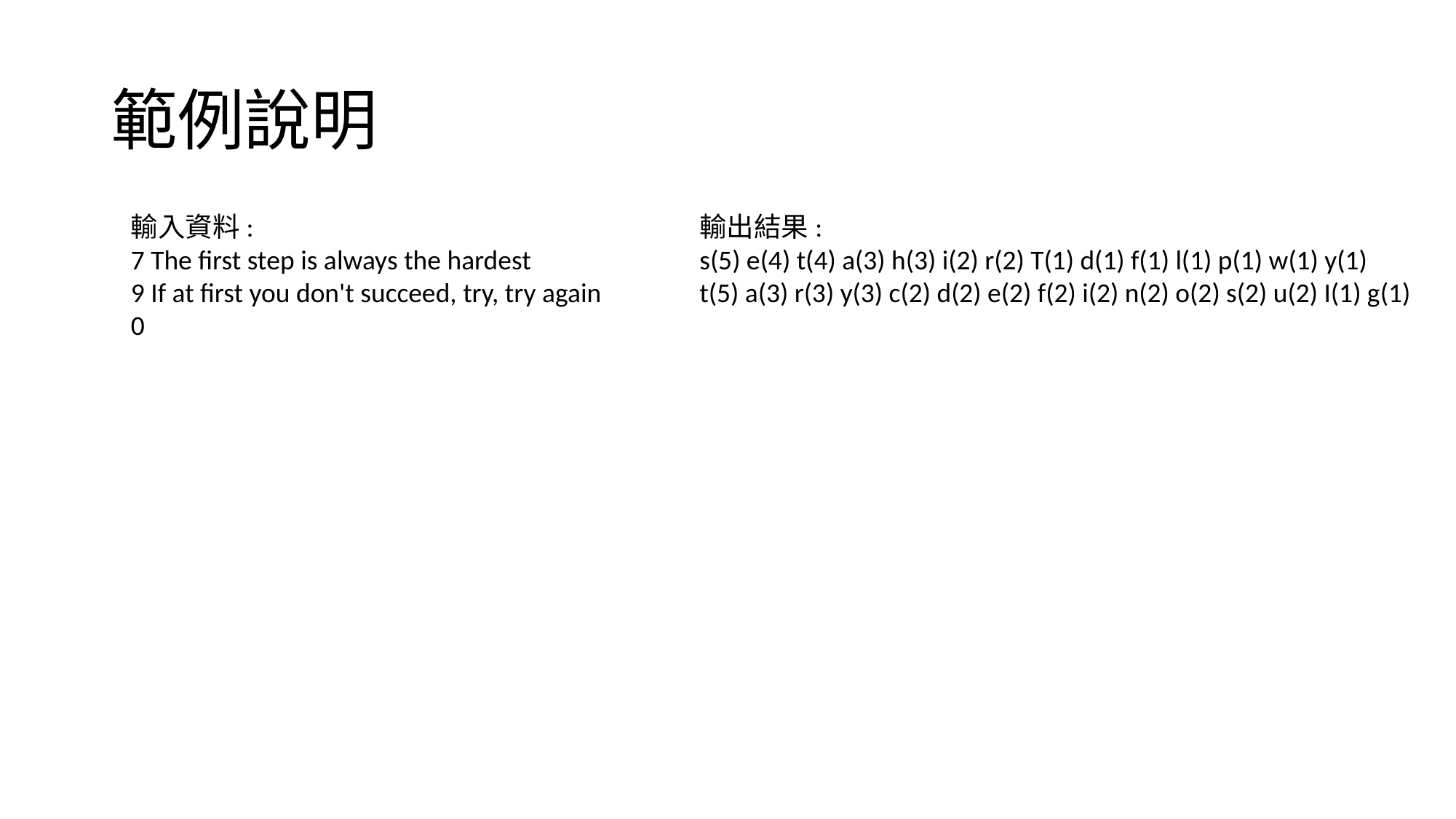

# 範例說明
輸入資料:
7 The first step is always the hardest
9 If at first you don't succeed, try, try again
0
輸出結果:
s(5) e(4) t(4) a(3) h(3) i(2) r(2) T(1) d(1) f(1) l(1) p(1) w(1) y(1)
t(5) a(3) r(3) y(3) c(2) d(2) e(2) f(2) i(2) n(2) o(2) s(2) u(2) I(1) g(1)